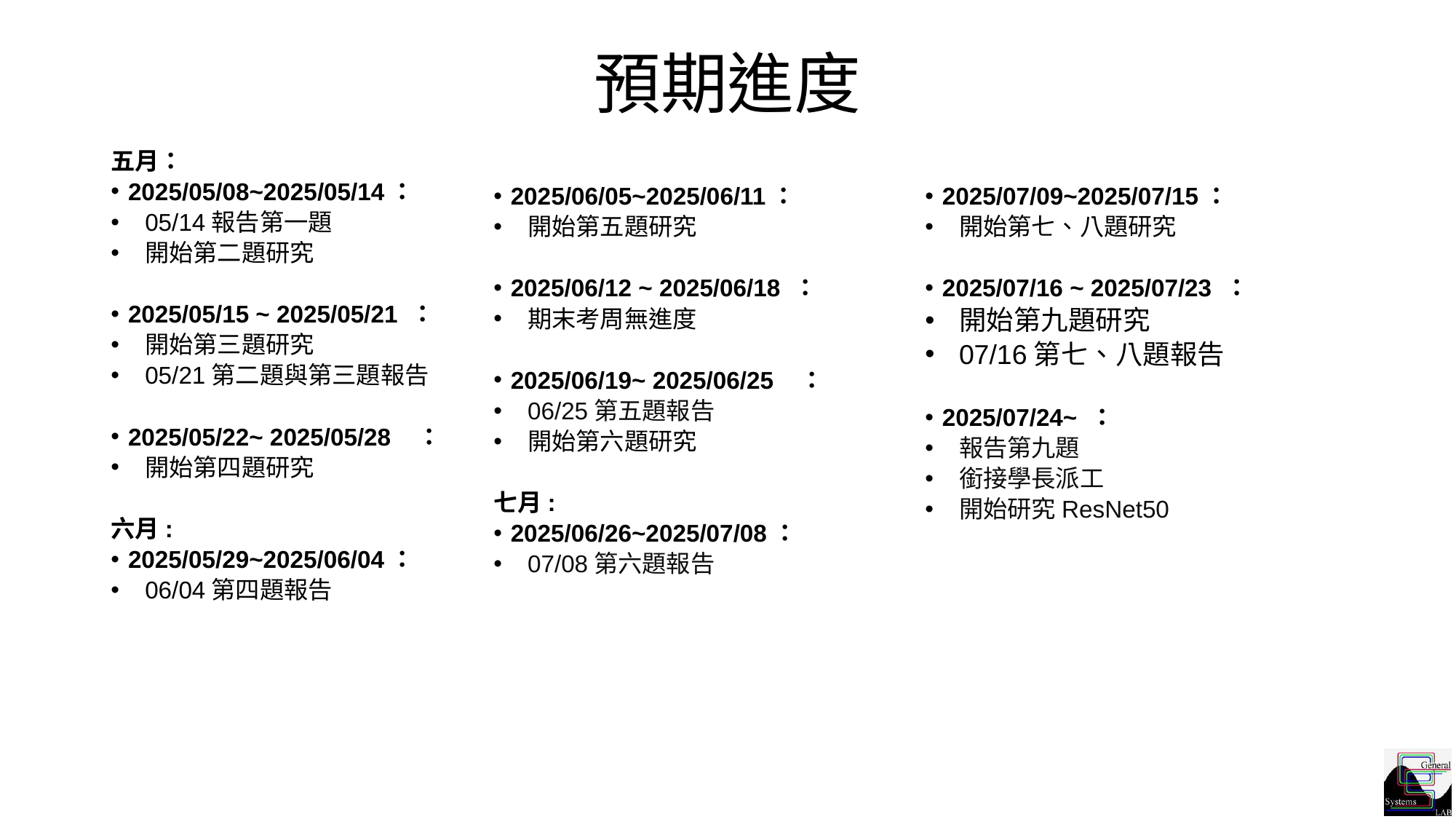

# 預期進度
五月：
2025/05/08~2025/05/14：
05/14報告第一題
開始第二題研究

2025/05/15 ~ 2025/05/21 ：
開始第三題研究
05/21第二題與第三題報告

2025/05/22~ 2025/05/28   ：
開始第四題研究

六月:
2025/05/29~2025/06/04：
06/04第四題報告

2025/06/05~2025/06/11：
開始第五題研究

2025/06/12 ~ 2025/06/18 ：
期末考周無進度

2025/06/19~ 2025/06/25   ：
06/25第五題報告
開始第六題研究

七月:
2025/06/26~2025/07/08：
07/08第六題報告

2025/07/09~2025/07/15：
開始第七、八題研究

2025/07/16 ~ 2025/07/23 ：
開始第九題研究
07/16第七、八題報告

2025/07/24~ ：
報告第九題
銜接學長派工
開始研究ResNet50